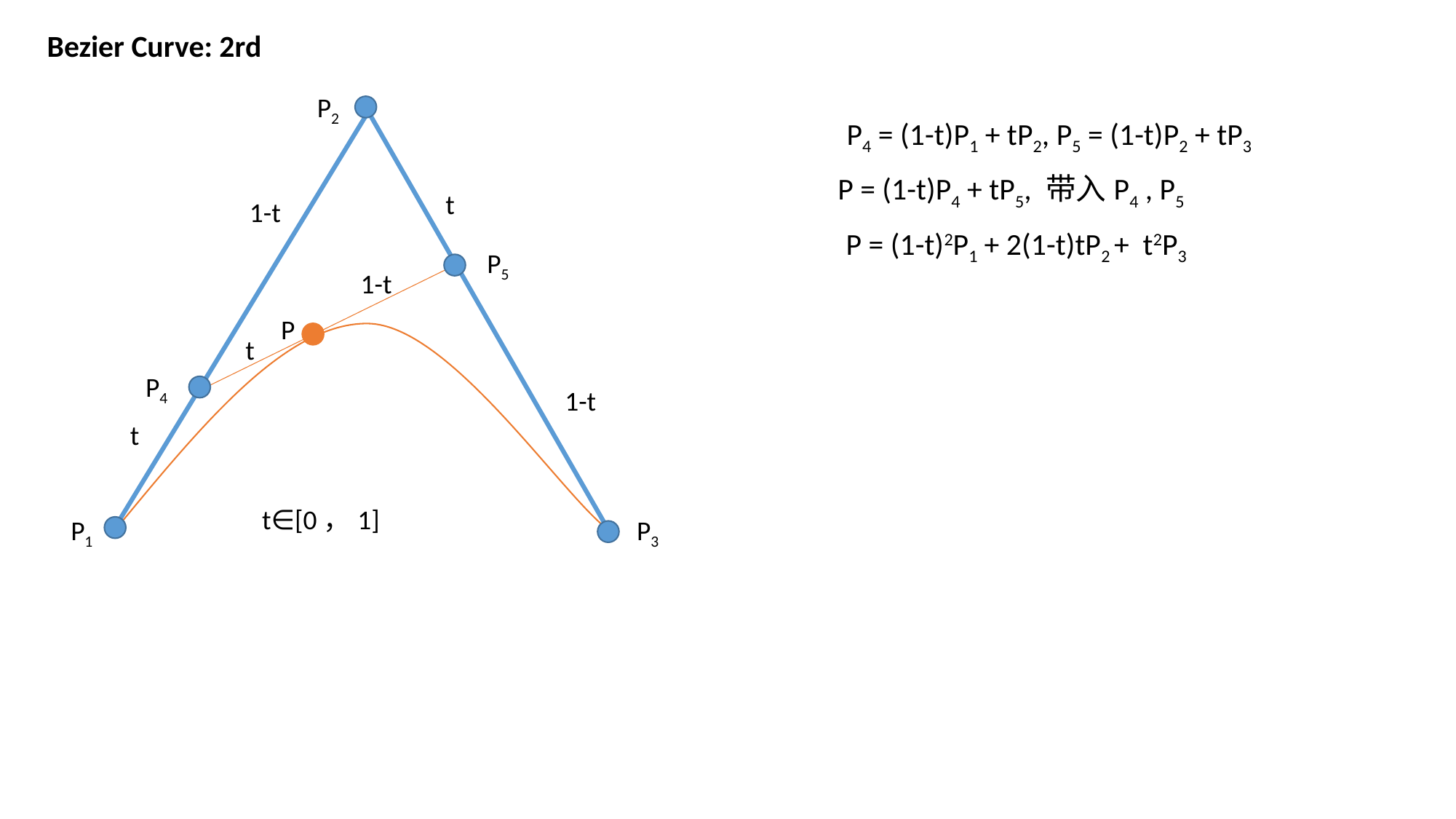

Bezier Curve: 2rd
P2

P4 = (1-t)P1 + tP2, P5 = (1-t)P2 + tP3
P = (1-t)P4 + tP5, 带入P4 , P5
t
1-t
P = (1-t)2P1 + 2(1-t)tP2 +  t2P3
P5

1-t
P

t
P4

1-t
t
t∈[0，1]
P1
P3